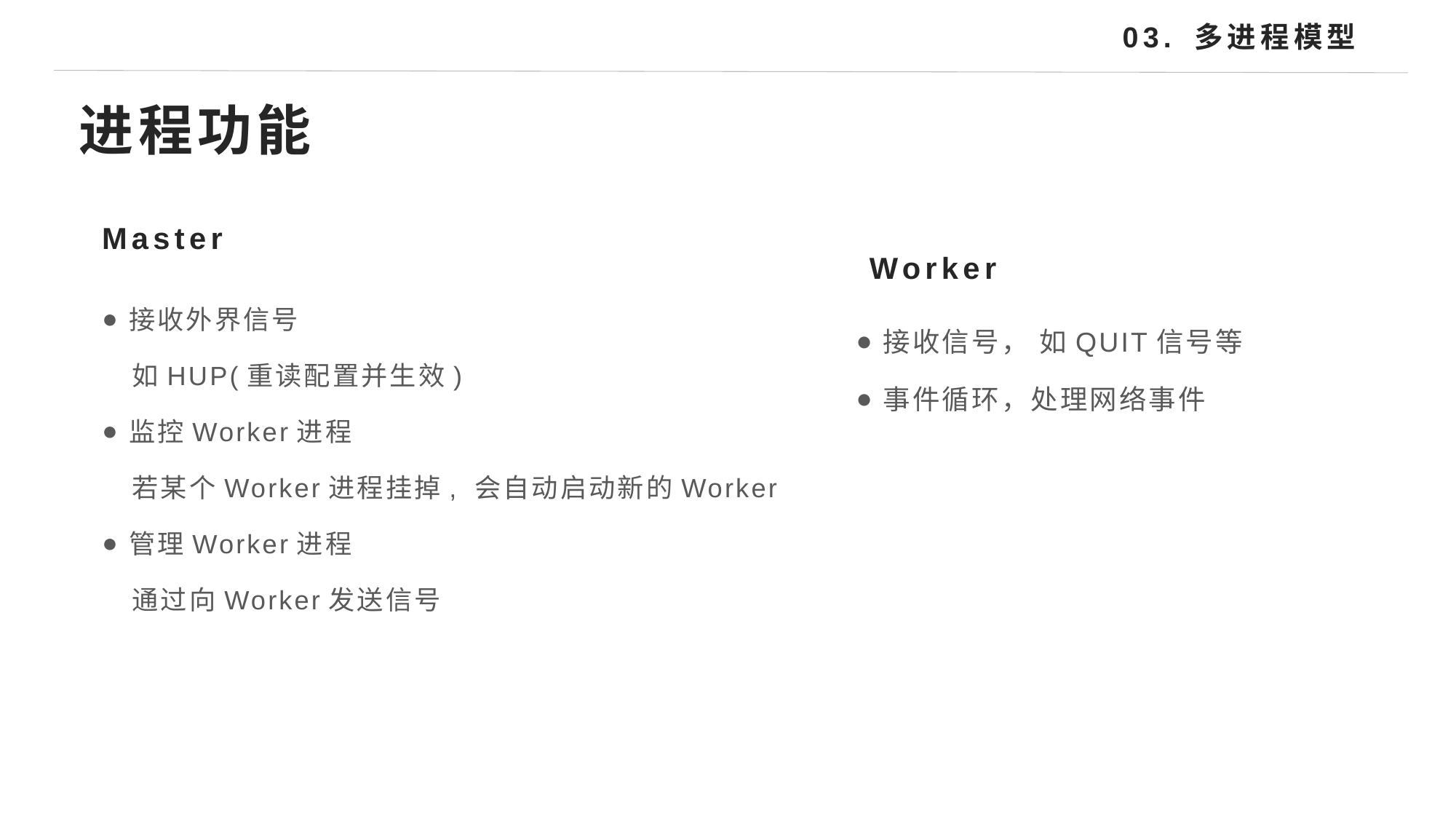

03. 多进程模型
进程功能
# Master
Worker
接收外界信号
   如HUP(重读配置并生效)
监控Worker进程
   若某个Worker进程挂掉, 会自动启动新的Worker
管理Worker进程
   通过向Worker发送信号

接收信号， 如QUIT信号等
事件循环，处理网络事件